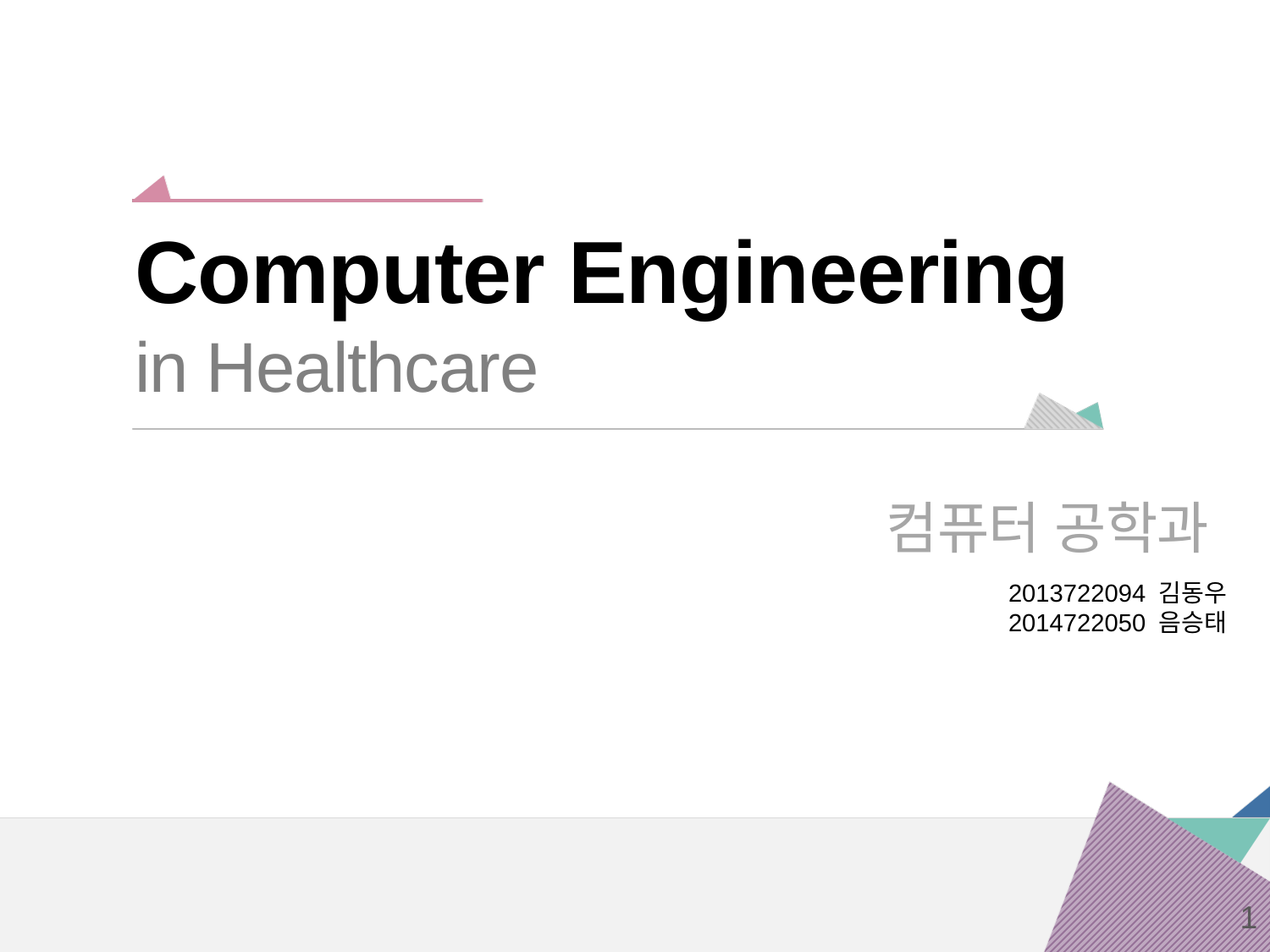

Computer Engineering
in Healthcare
컴퓨터 공학과
2013722094 김동우
2014722050 음승태
1